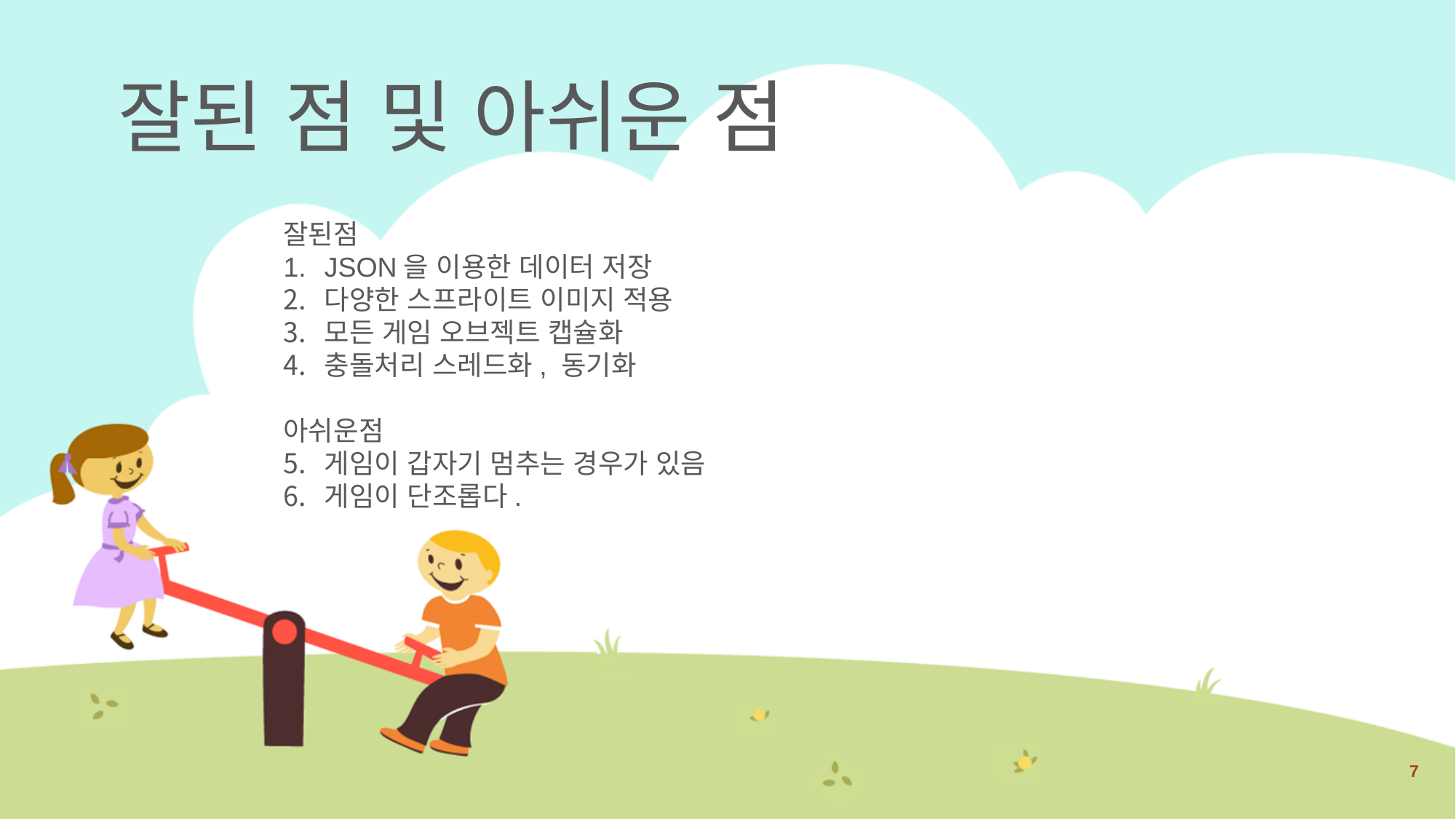

# 잘된 점 및 아쉬운 점
잘된점
JSON을 이용한 데이터 저장
다양한 스프라이트 이미지 적용
모든 게임 오브젝트 캡슐화
충돌처리 스레드화, 동기화

아쉬운점
게임이 갑자기 멈추는 경우가 있음
게임이 단조롭다.

7